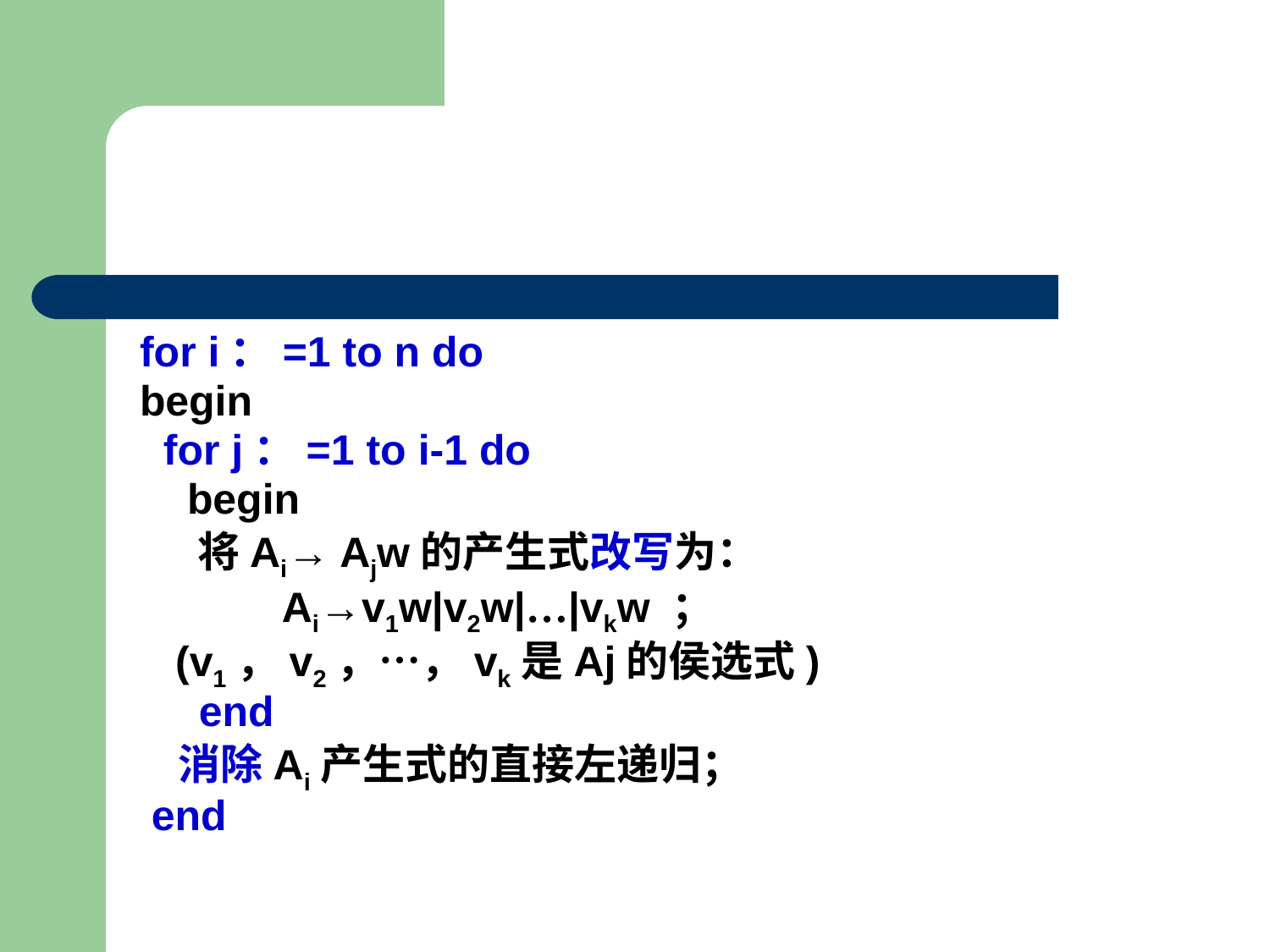

#
for i：=1 to n do
begin
  for j：=1 to i-1 do
    begin
     将Ai→ Ajw的产生式改写为：
            Ai→v1w|v2w|…|vkw ；
   (v1，v2，…，vk是Aj的侯选式)
     end
   消除Ai产生式的直接左递归；
 end